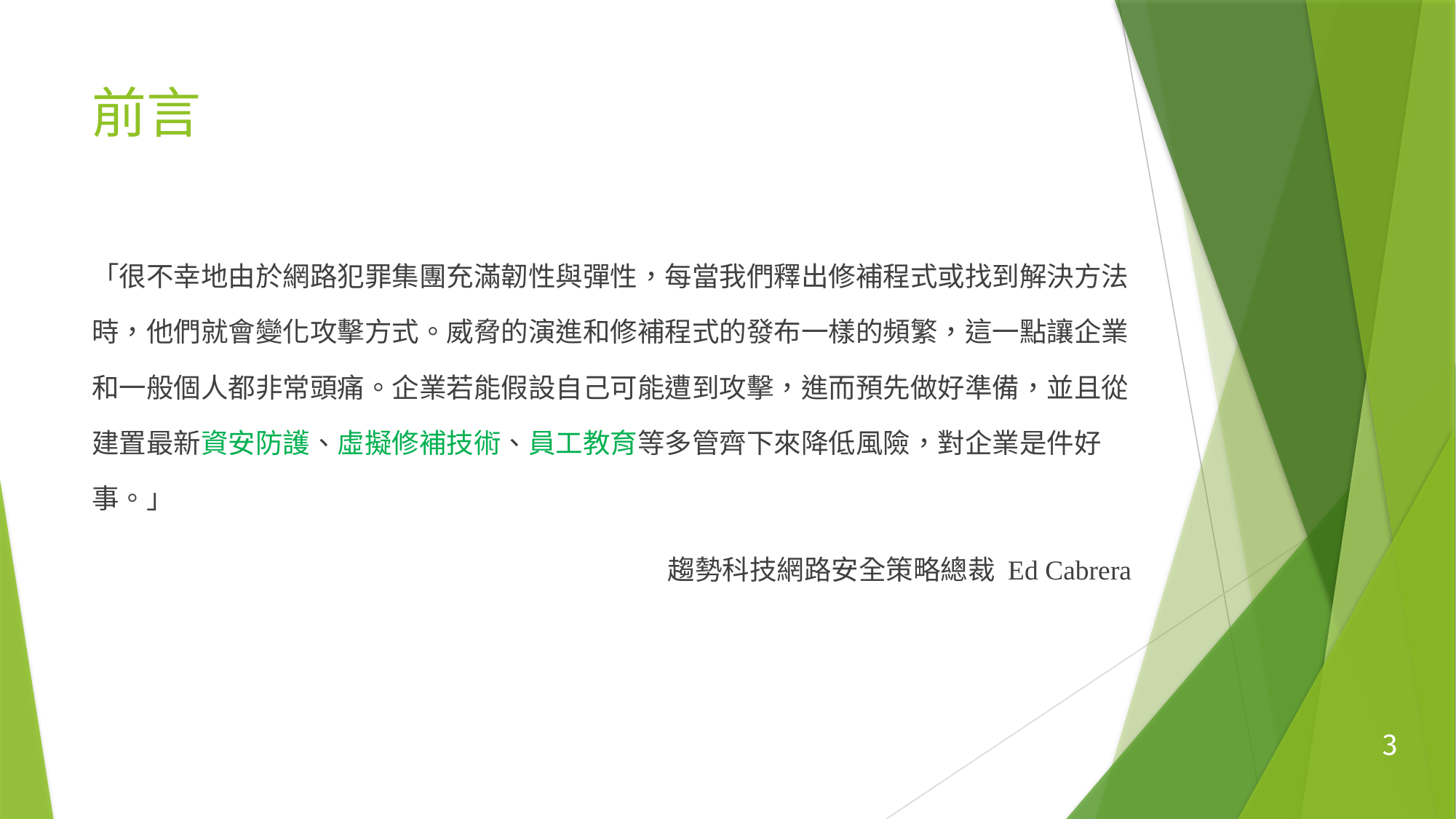

# 前言
「很不幸地由於網路犯罪集團充滿韌性與彈性，每當我們釋出修補程式或找到解決方法時，他們就會變化攻擊方式。威脅的演進和修補程式的發布一樣的頻繁，這一點讓企業和一般個人都非常頭痛。企業若能假設自己可能遭到攻擊，進而預先做好準備，並且從建置最新資安防護、虛擬修補技術、員工教育等多管齊下來降低風險，對企業是件好事。」
趨勢科技網路安全策略總裁 Ed Cabrera
3